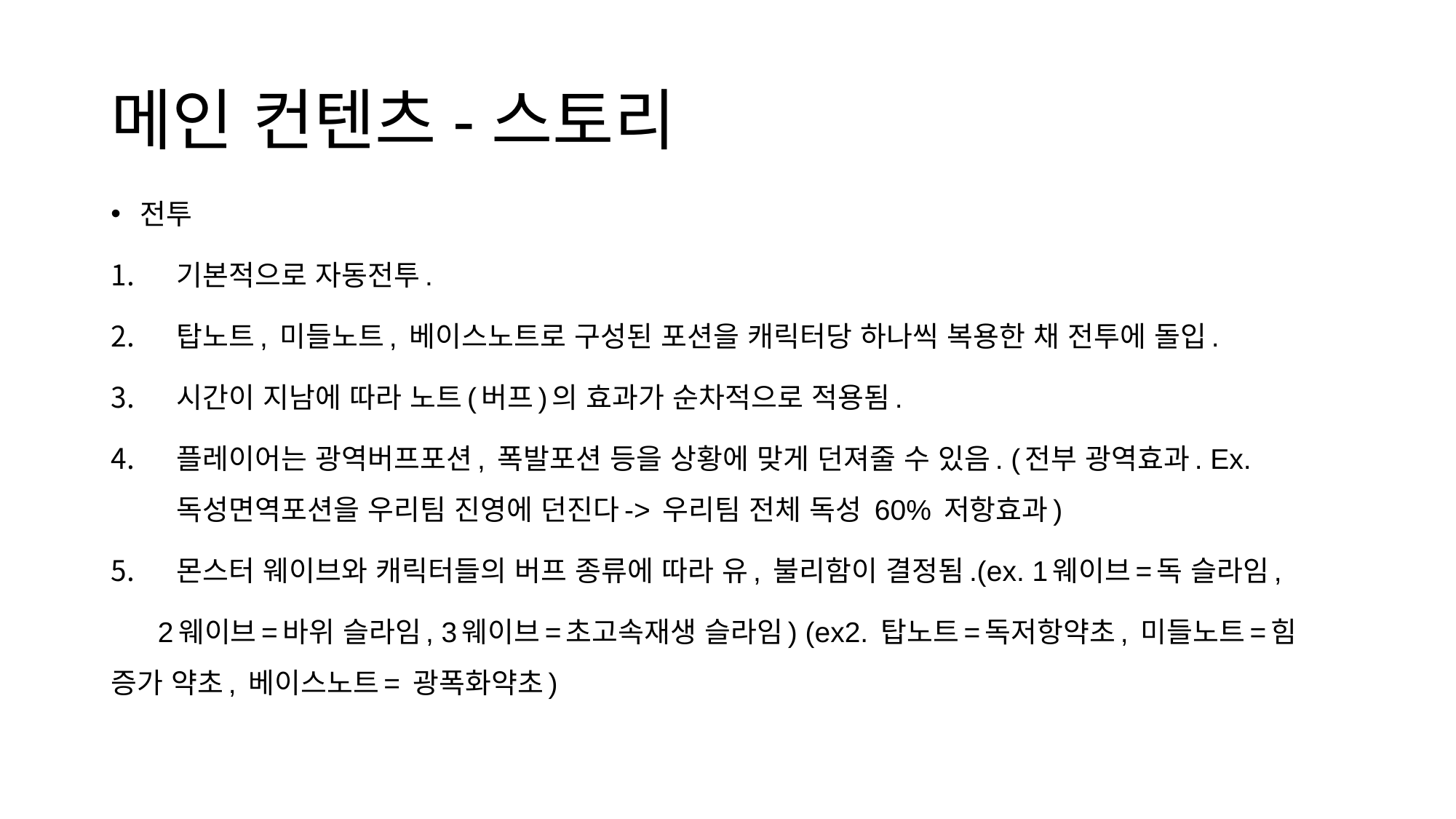

# 메인 컨텐츠-스토리
전투
기본적으로 자동전투.
탑노트, 미들노트, 베이스노트로 구성된 포션을 캐릭터당 하나씩 복용한 채 전투에 돌입.
시간이 지남에 따라 노트(버프)의 효과가 순차적으로 적용됨.
플레이어는 광역버프포션, 폭발포션 등을 상황에 맞게 던져줄 수 있음. (전부 광역효과. Ex. 독성면역포션을 우리팀 진영에 던진다-> 우리팀 전체 독성 60% 저항효과)
몬스터 웨이브와 캐릭터들의 버프 종류에 따라 유, 불리함이 결정됨.(ex. 1웨이브=독 슬라임,
      2웨이브=바위 슬라임, 3웨이브=초고속재생 슬라임) (ex2. 탑노트=독저항약초, 미들노트=힘 증가 약초, 베이스노트= 광폭화약초)